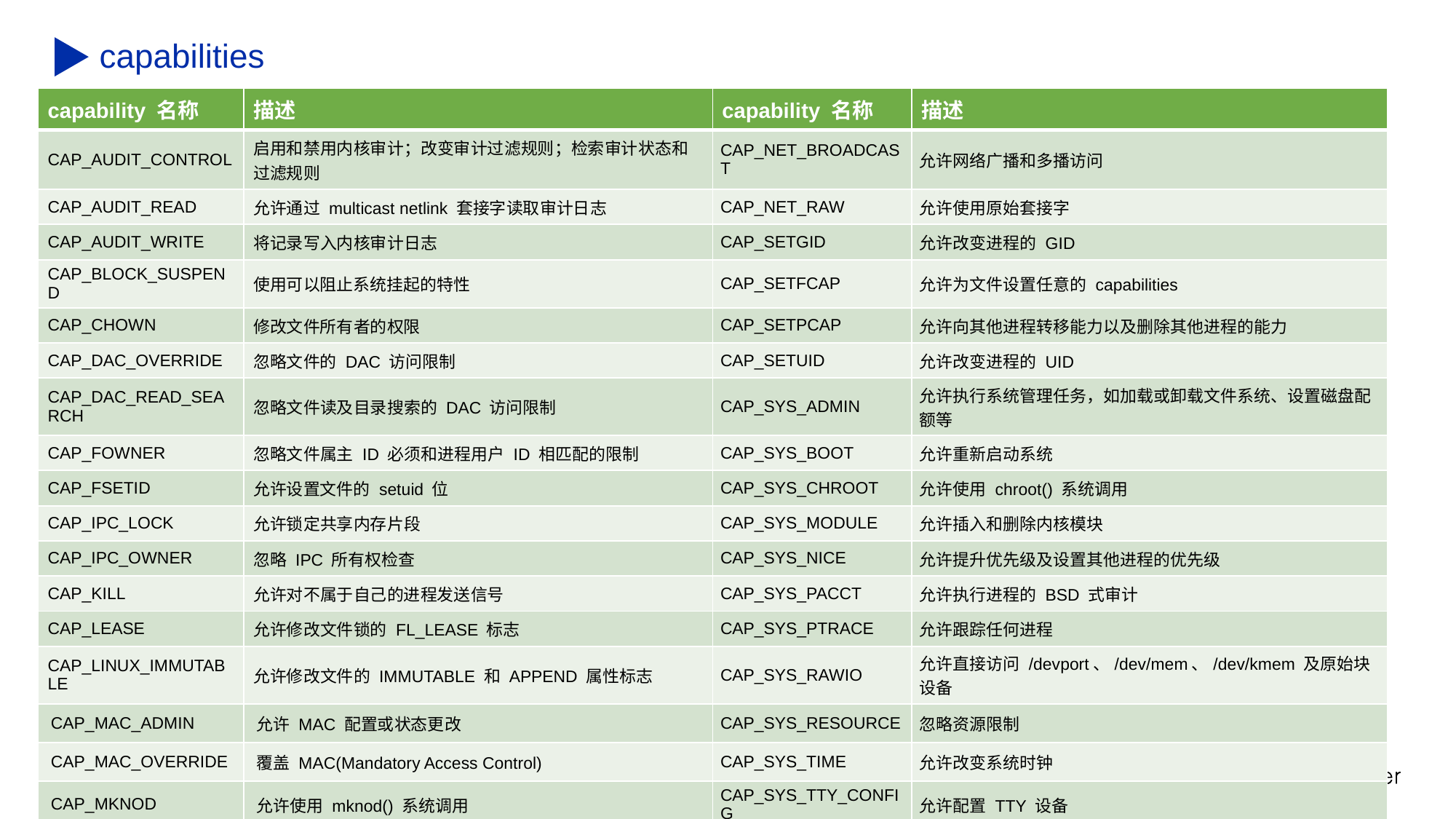

capabilities
| capability 名称 | 描述 | capability 名称 | 描述 |
| --- | --- | --- | --- |
| CAP\_AUDIT\_CONTROL | 启用和禁用内核审计；改变审计过滤规则；检索审计状态和过滤规则 | CAP\_NET\_BROADCAST | 允许网络广播和多播访问 |
| CAP\_AUDIT\_READ | 允许通过 multicast netlink 套接字读取审计日志 | CAP\_NET\_RAW | 允许使用原始套接字 |
| CAP\_AUDIT\_WRITE | 将记录写入内核审计日志 | CAP\_SETGID | 允许改变进程的 GID |
| CAP\_BLOCK\_SUSPEND | 使用可以阻止系统挂起的特性 | CAP\_SETFCAP | 允许为文件设置任意的 capabilities |
| CAP\_CHOWN | 修改文件所有者的权限 | CAP\_SETPCAP | 允许向其他进程转移能力以及删除其他进程的能力 |
| CAP\_DAC\_OVERRIDE | 忽略文件的 DAC 访问限制 | CAP\_SETUID | 允许改变进程的 UID |
| CAP\_DAC\_READ\_SEARCH | 忽略文件读及目录搜索的 DAC 访问限制 | CAP\_SYS\_ADMIN | 允许执行系统管理任务，如加载或卸载文件系统、设置磁盘配额等 |
| CAP\_FOWNER | 忽略文件属主 ID 必须和进程用户 ID 相匹配的限制 | CAP\_SYS\_BOOT | 允许重新启动系统 |
| CAP\_FSETID | 允许设置文件的 setuid 位 | CAP\_SYS\_CHROOT | 允许使用 chroot() 系统调用 |
| CAP\_IPC\_LOCK | 允许锁定共享内存片段 | CAP\_SYS\_MODULE | 允许插入和删除内核模块 |
| CAP\_IPC\_OWNER | 忽略 IPC 所有权检查 | CAP\_SYS\_NICE | 允许提升优先级及设置其他进程的优先级 |
| CAP\_KILL | 允许对不属于自己的进程发送信号 | CAP\_SYS\_PACCT | 允许执行进程的 BSD 式审计 |
| CAP\_LEASE | 允许修改文件锁的 FL\_LEASE 标志 | CAP\_SYS\_PTRACE | 允许跟踪任何进程 |
| CAP\_LINUX\_IMMUTABLE | 允许修改文件的 IMMUTABLE 和 APPEND 属性标志 | CAP\_SYS\_RAWIO | 允许直接访问 /devport、/dev/mem、/dev/kmem 及原始块设备 |
| CAP\_MAC\_ADMIN | 允许 MAC 配置或状态更改 | CAP\_SYS\_RESOURCE | 忽略资源限制 |
| CAP\_MAC\_OVERRIDE | 覆盖 MAC(Mandatory Access Control) | CAP\_SYS\_TIME | 允许改变系统时钟 |
| CAP\_MKNOD | 允许使用 mknod() 系统调用 | CAP\_SYS\_TTY\_CONFIG | 允许配置 TTY 设备 |
| CAP\_NET\_ADMIN | 允许执行网络管理任务 | CAP\_SYSLOG | 允许使用 syslog() 系统调用 |
| CAP\_NET\_BIND\_SERVICE | 允许绑定到小于 1024 的端口 | CAP\_WAKE\_ALARM | 允许触发一些能唤醒系统的东西(比CLOCK\_BOOTTIME\_ALARM 计时器) |